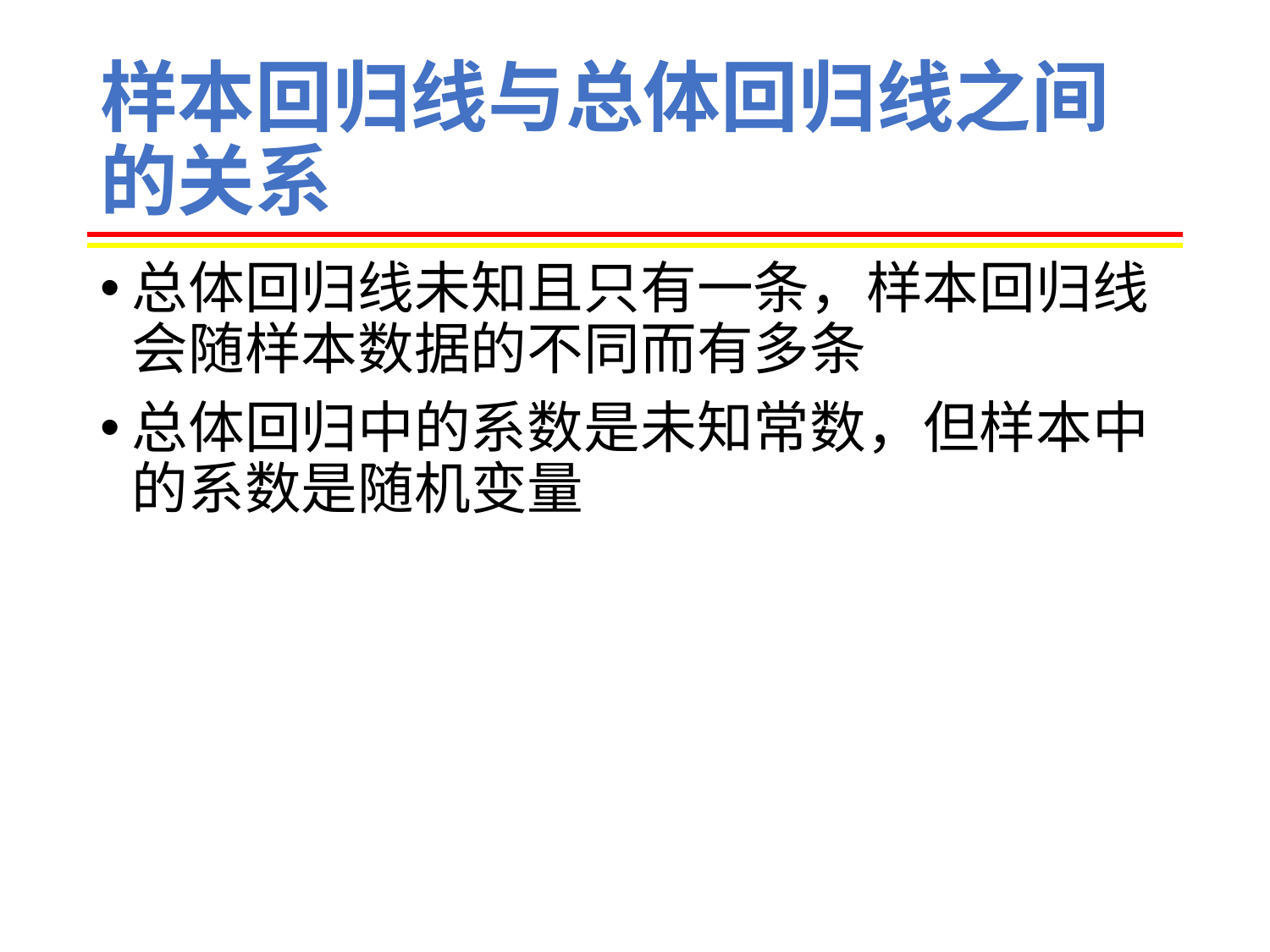

# 样本回归线与总体回归线之间的关系
总体回归线未知且只有一条，样本回归线会随样本数据的不同而有多条
总体回归中的系数是未知常数，但样本中的系数是随机变量